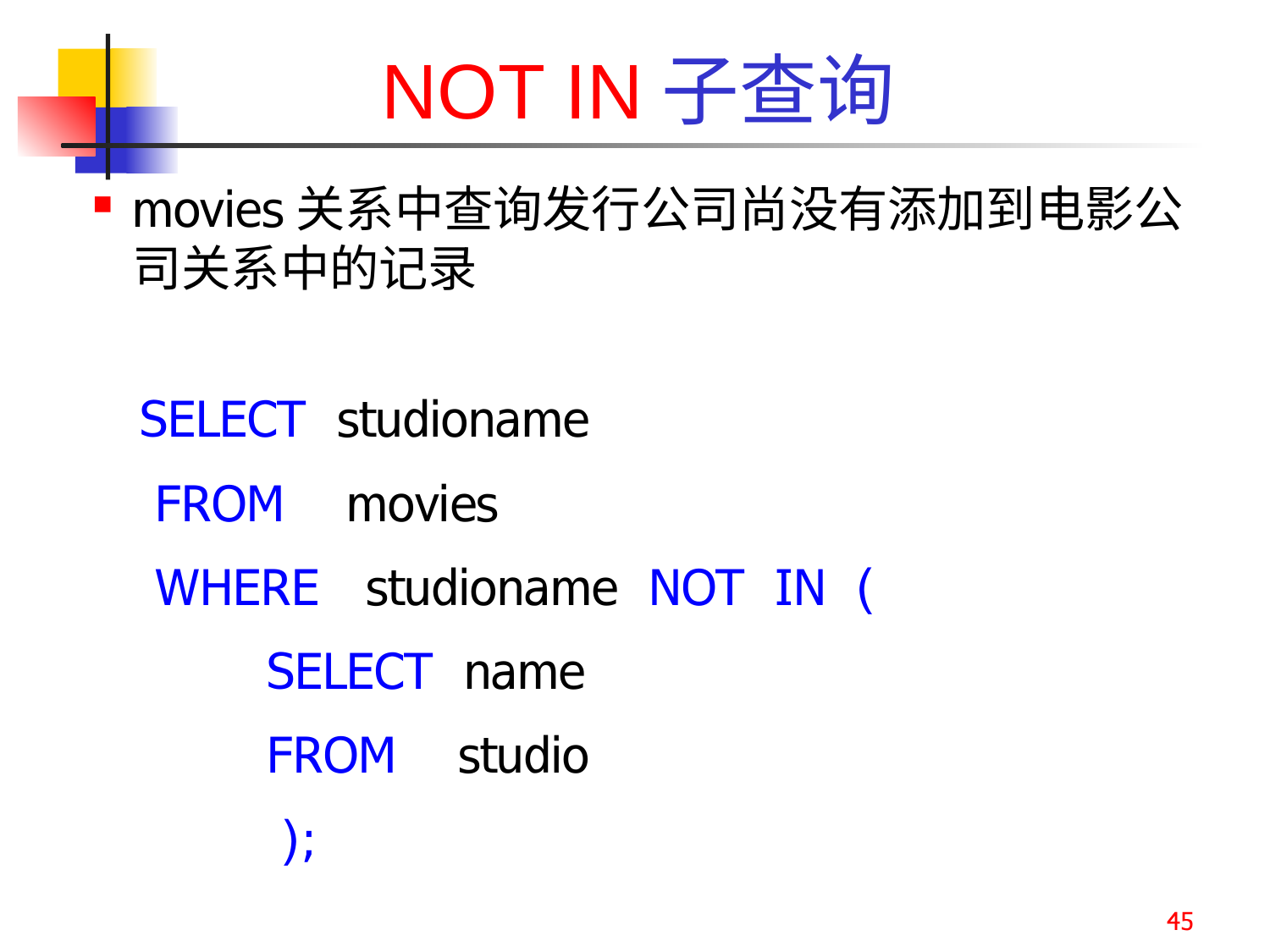

# NOT IN子查询
movies关系中查询发行公司尚没有添加到电影公司关系中的记录

SELECT  studioname
 FROM    movies
 WHERE   studioname  NOT  IN  (
	SELECT  name
	FROM    studio
	 );
45